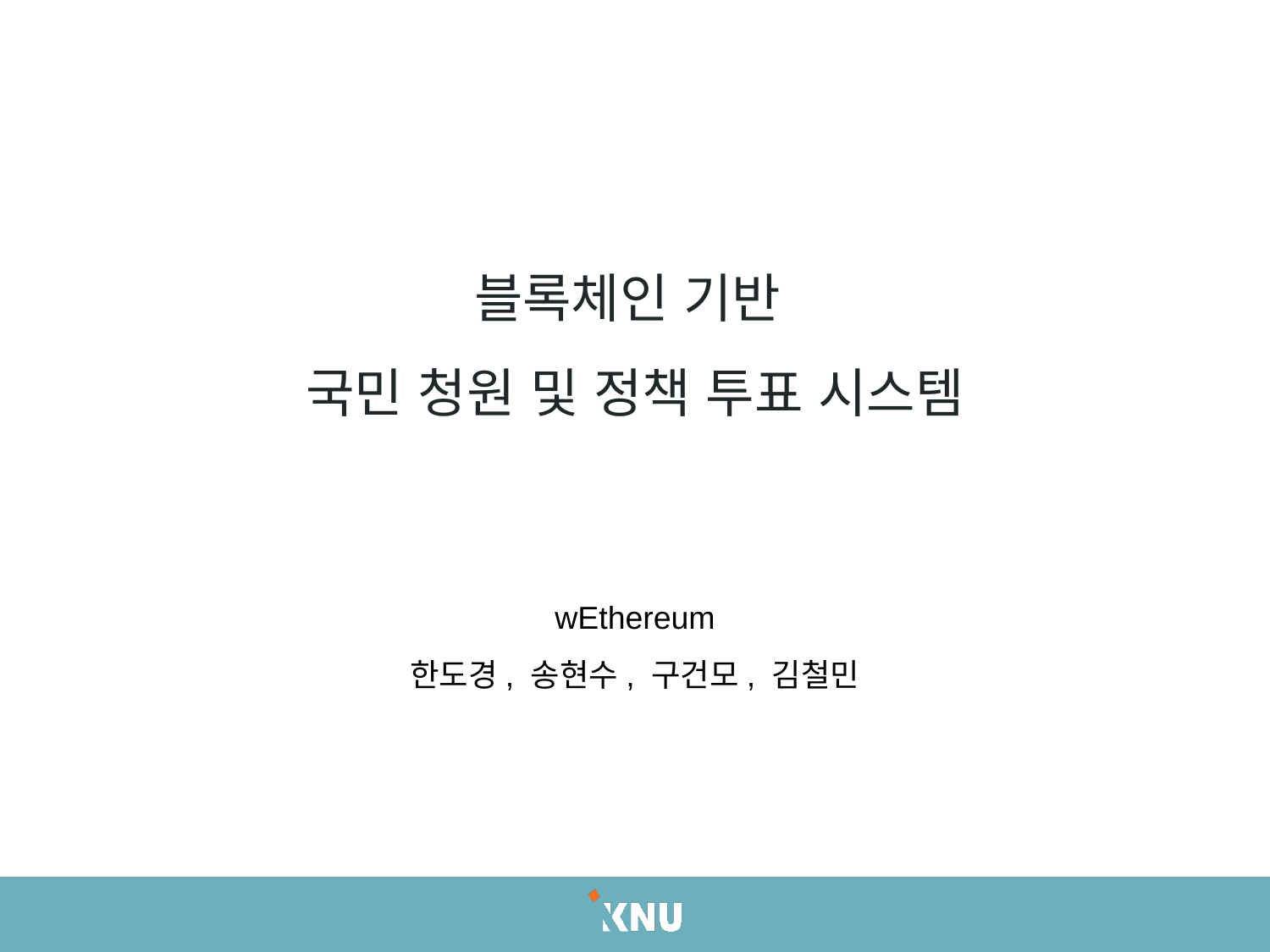

# 블록체인 기반 국민 청원 및 정책 투표 시스템
wEthereum
한도경, 송현수, 구건모, 김철민